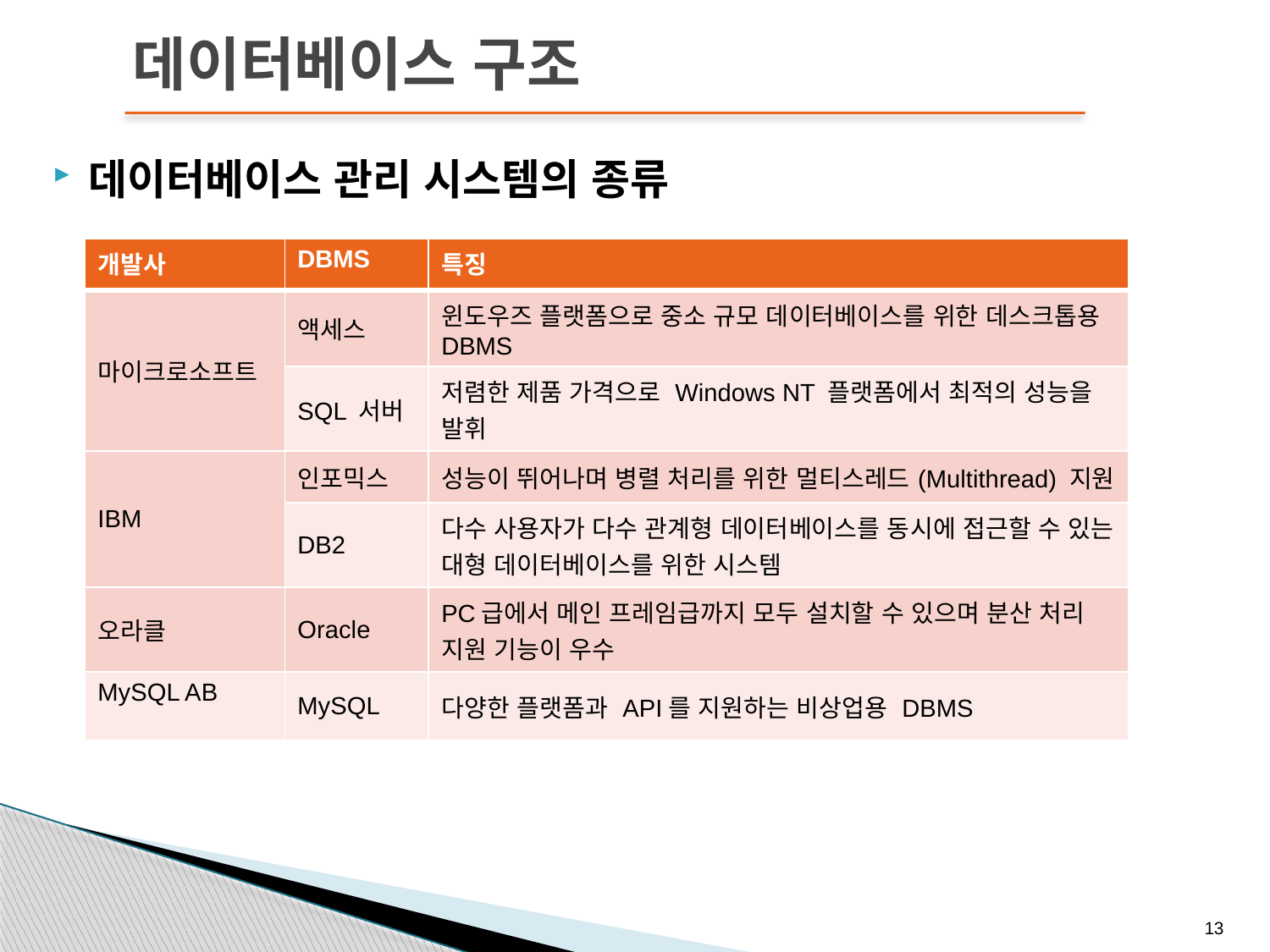

# 데이터베이스 구조
데이터베이스 관리 시스템의 종류

| 개발사 | DBMS | 특징 |
| --- | --- | --- |
| 마이크로소프트 | 액세스 | 윈도우즈 플랫폼으로 중소 규모 데이터베이스를 위한 데스크톱용 DBMS |
|  | SQL 서버 | 저렴한 제품 가격으로 Windows NT 플랫폼에서 최적의 성능을 발휘 |
| IBM | 인포믹스 | 성능이 뛰어나며 병렬 처리를 위한 멀티스레드(Multithread) 지원 |
|  | DB2 | 다수 사용자가 다수 관계형 데이터베이스를 동시에 접근할 수 있는 대형 데이터베이스를 위한 시스템 |
| 오라클 | Oracle | PC급에서 메인 프레임급까지 모두 설치할 수 있으며 분산 처리 지원 기능이 우수 |
| MySQL AB | MySQL | 다양한 플랫폼과 API를 지원하는 비상업용 DBMS |